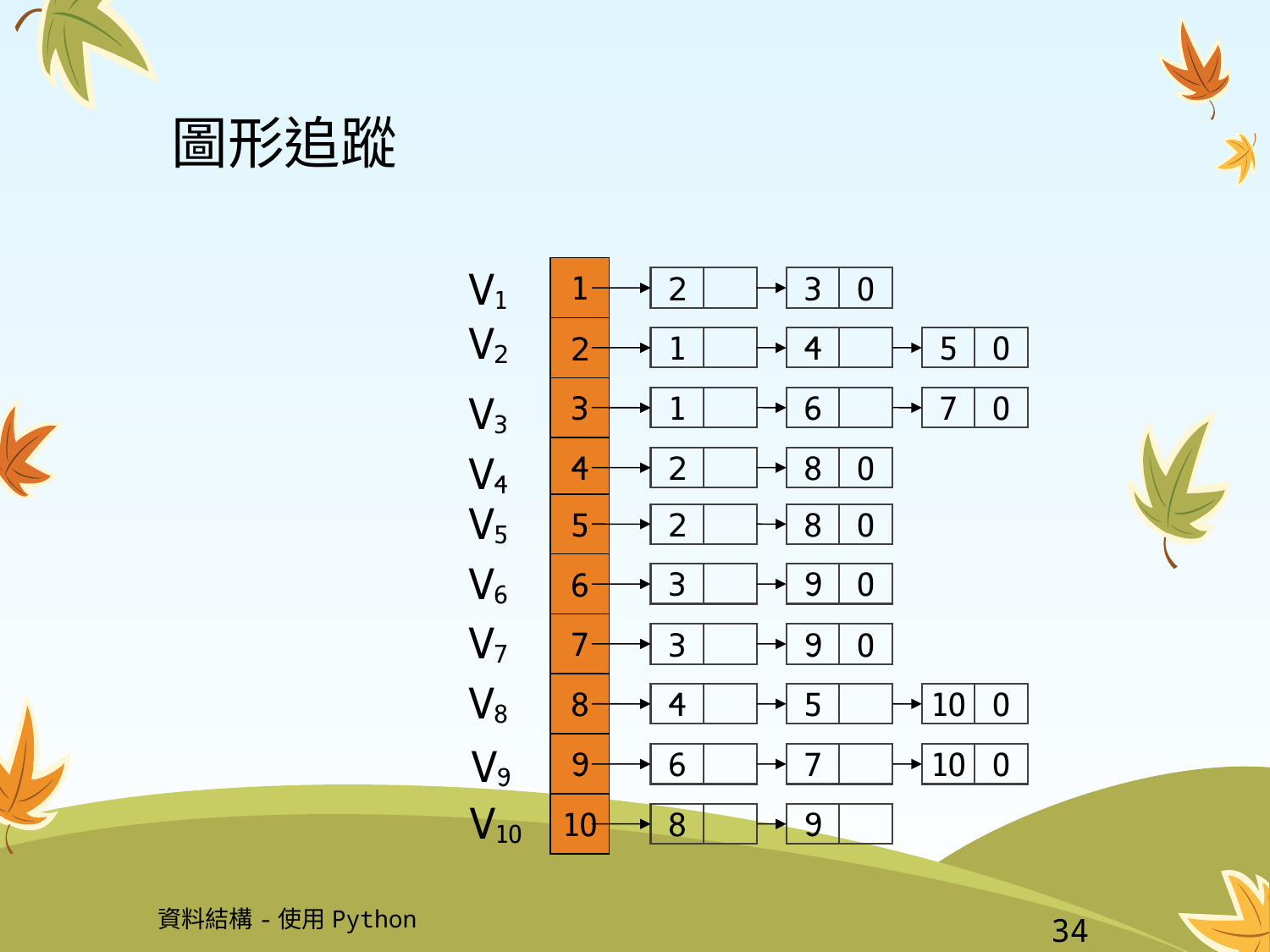

# 圖形追蹤
V1
1
2

3
0

V2
2
1

4

5
0

3
V3
1

6

7
0

4
V4
2

8
0

V5
5
2

8
0

V6
6
3

9
0

V7
7
3

9
0

V8
8
4

5

10
0

V9
9
6

7

10
0

V10
10
8

9

資料結構-使用Python
34